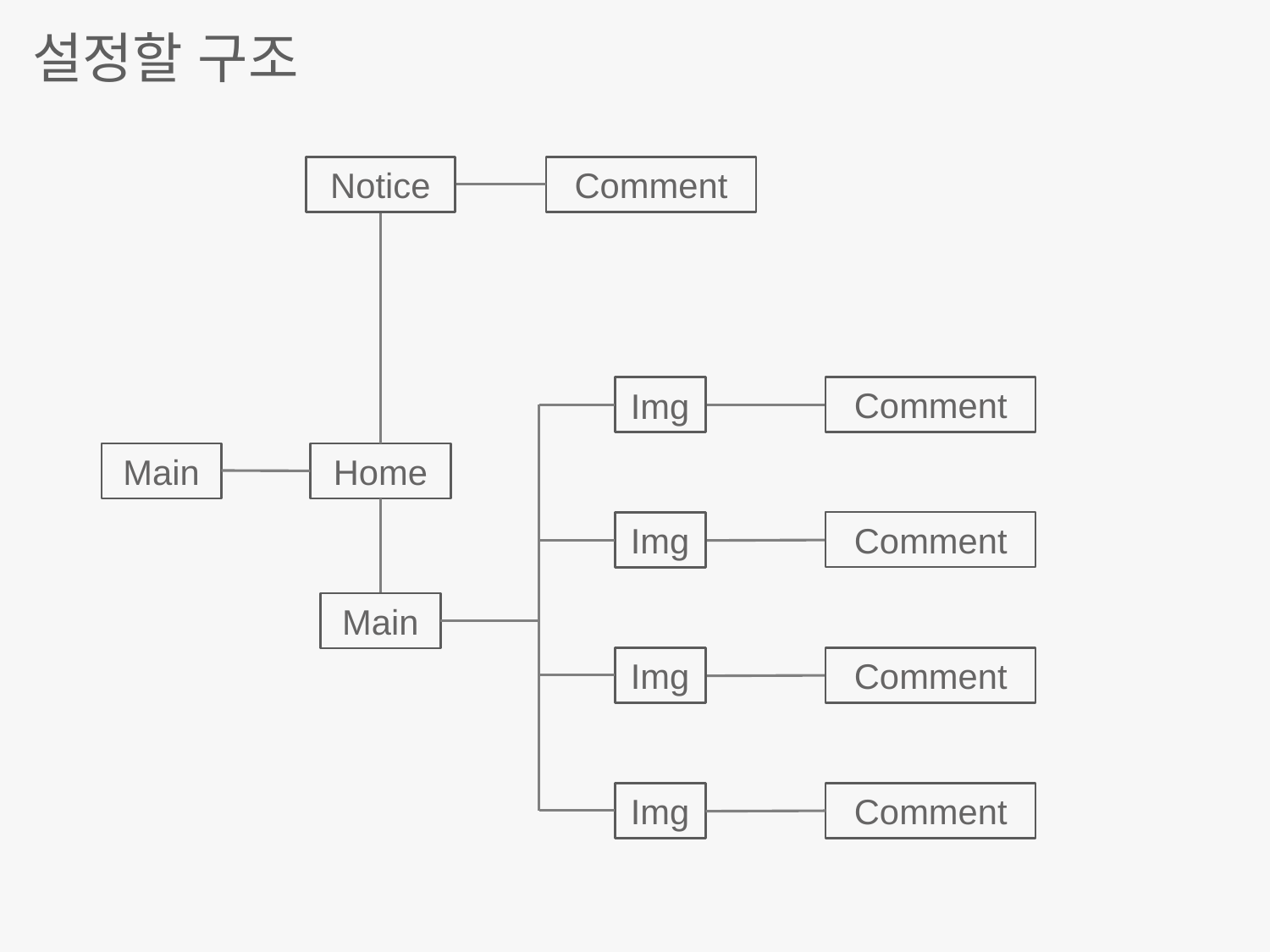

설정할 구조
Notice
Comment
Comment
Img
Main
Home
Comment
Img
Main
Img
Comment
Comment
Img